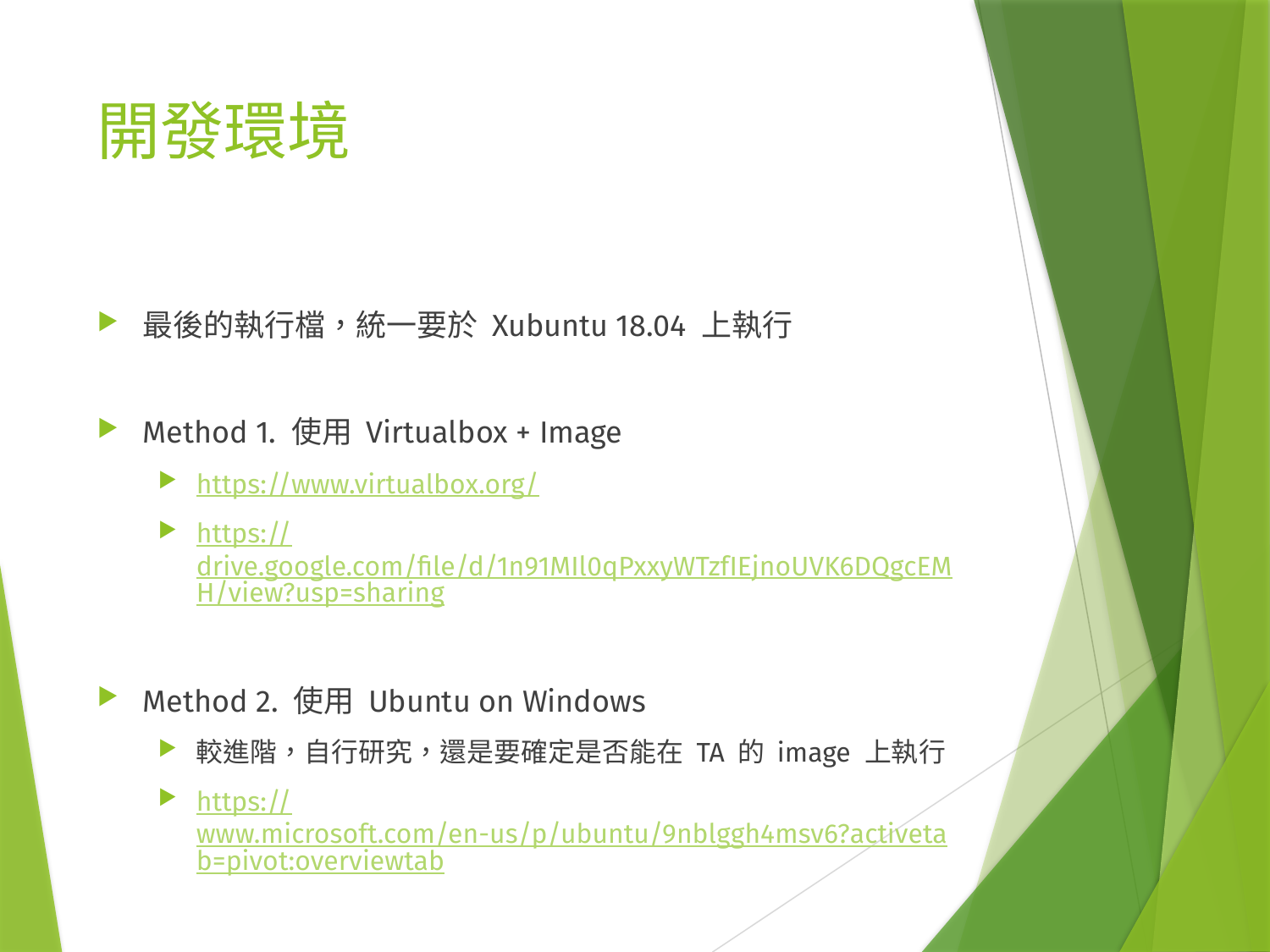

# 開發環境
最後的執行檔，統一要於 Xubuntu 18.04 上執行

Method 1. 使用 Virtualbox + Image
https://www.virtualbox.org/
https://drive.google.com/file/d/1n91MIl0qPxxyWTzfIEjnoUVK6DQgcEMH/view?usp=sharing

Method 2. 使用 Ubuntu on Windows
較進階，自行研究，還是要確定是否能在 TA 的 image 上執行
https://www.microsoft.com/en-us/p/ubuntu/9nblggh4msv6?activetab=pivot:overviewtab